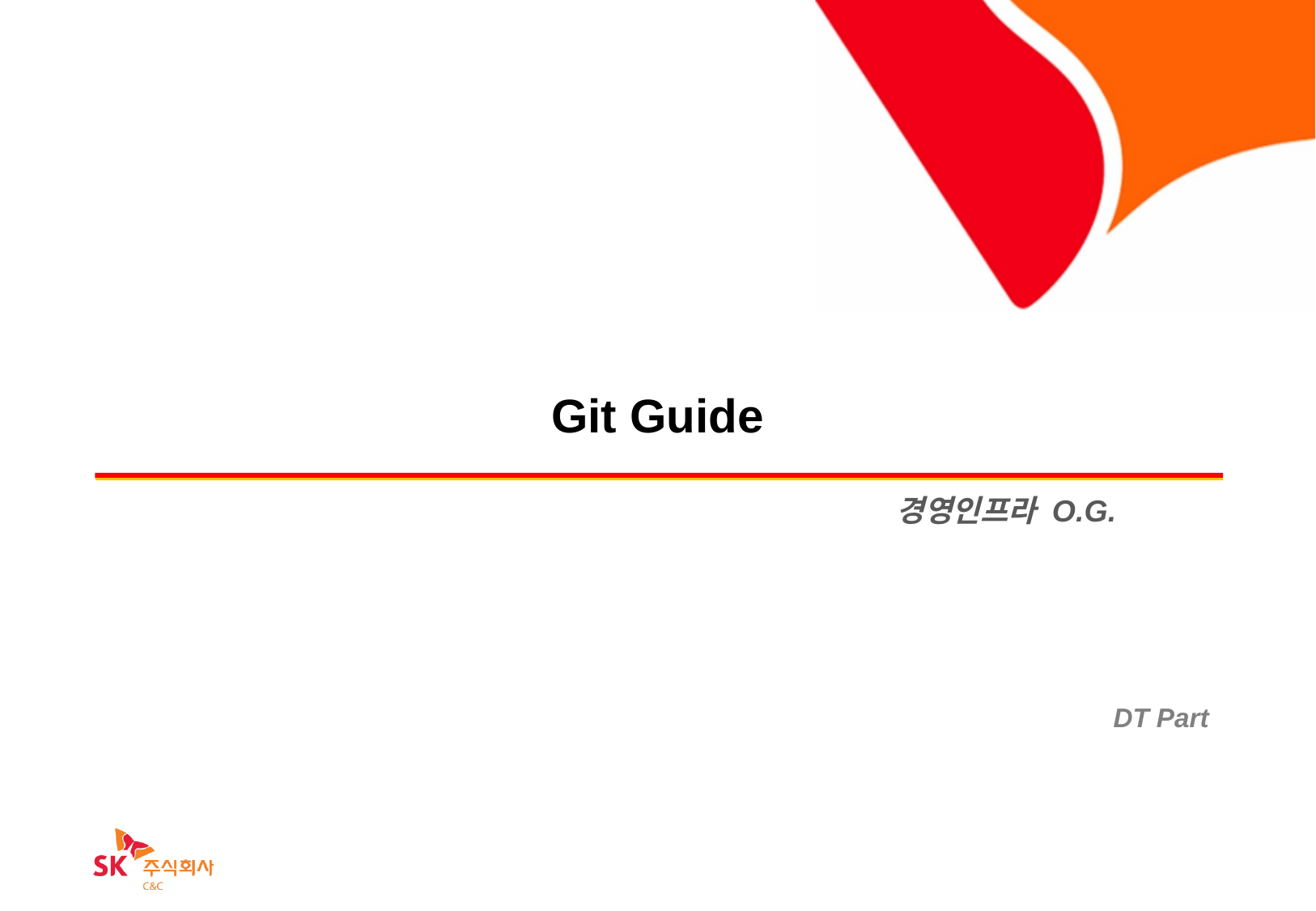

# Git Guide
경영인프라 O.G.
DT Part